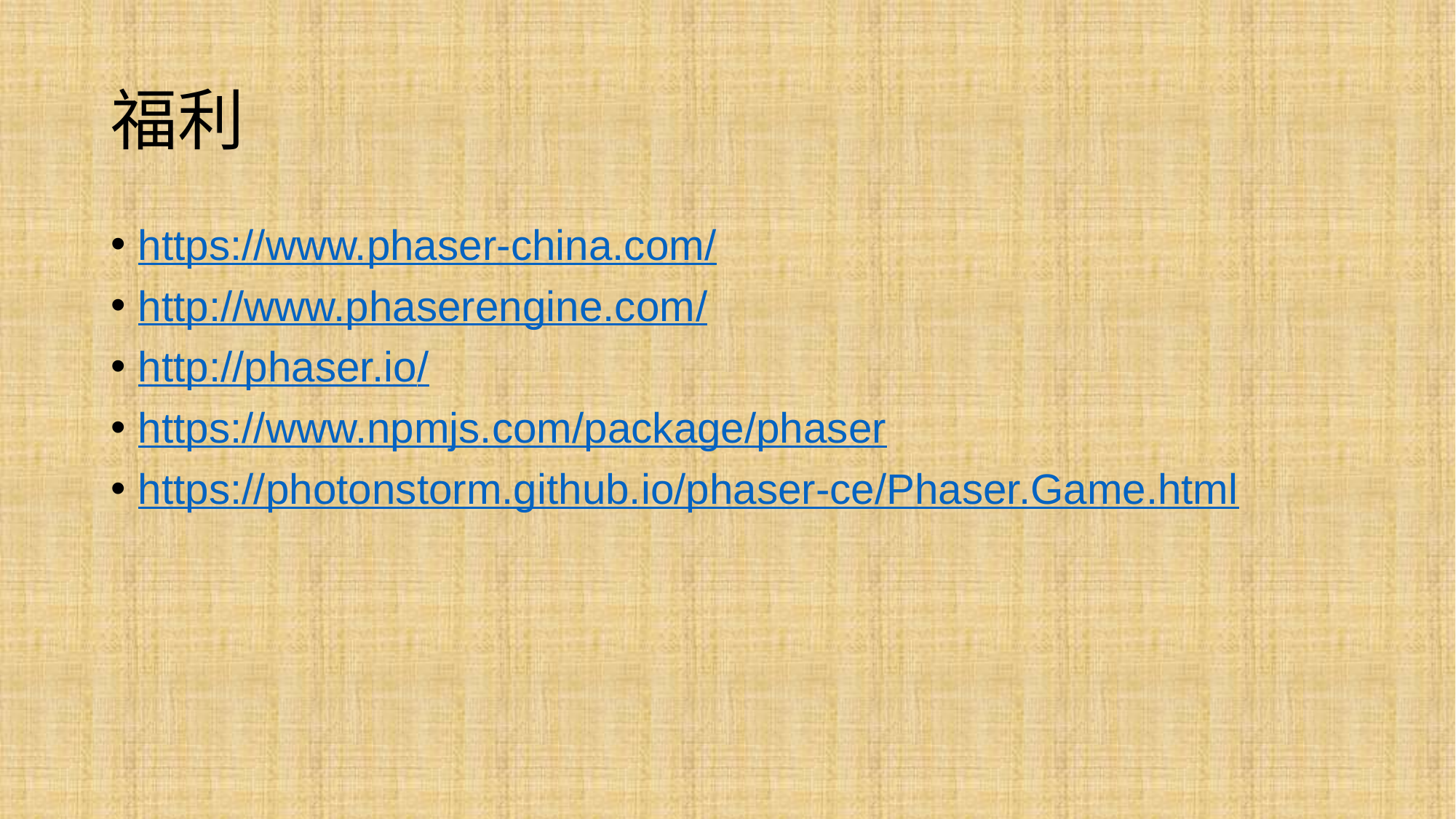

# 福利
https://www.phaser-china.com/
http://www.phaserengine.com/
http://phaser.io/
https://www.npmjs.com/package/phaser
https://photonstorm.github.io/phaser-ce/Phaser.Game.html